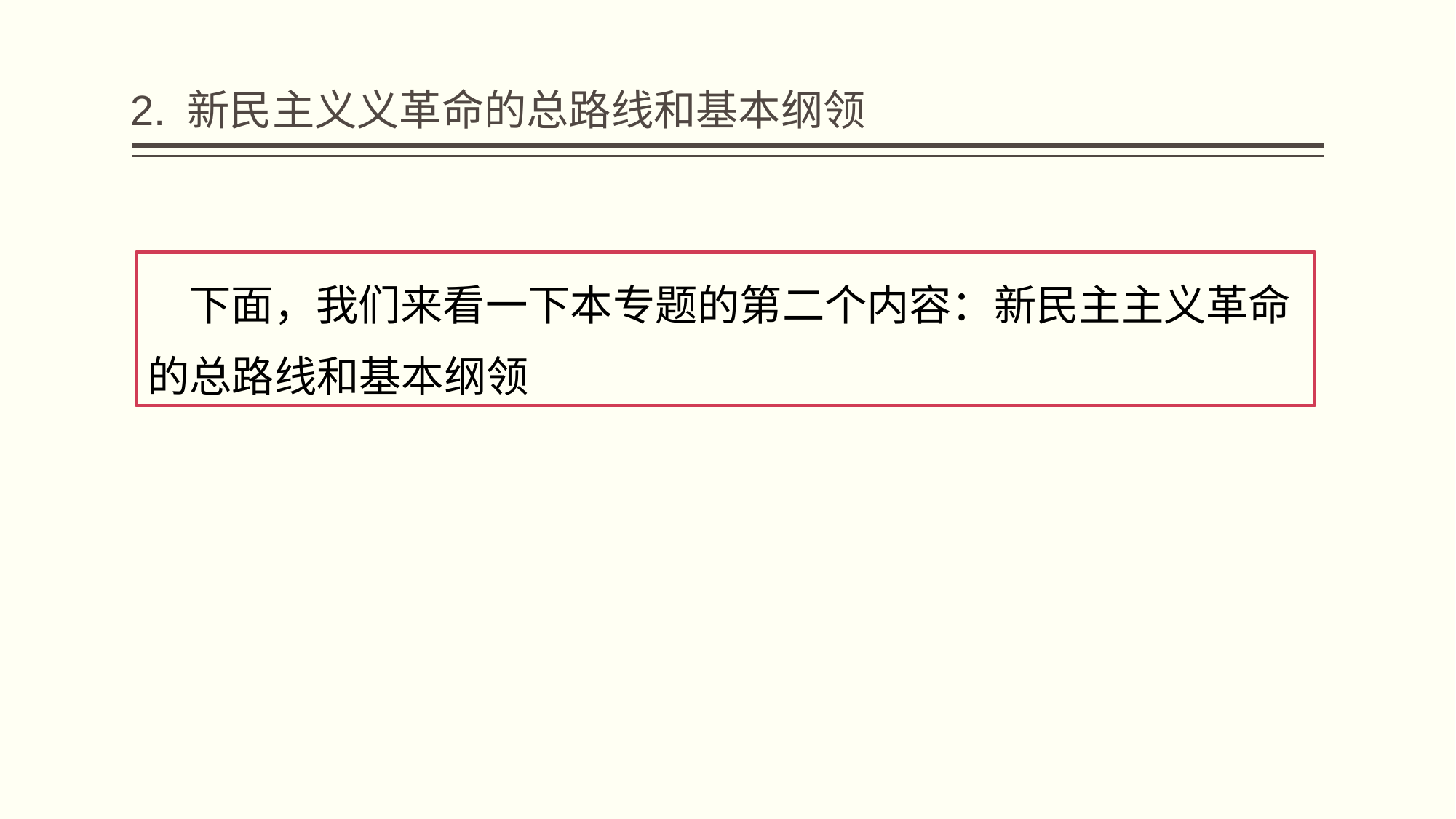

# 2. 新民主义义革命的总路线和基本纲领
    下面，我们来看一下本专题的第二个内容：新民主主义革命的总路线和基本纲领